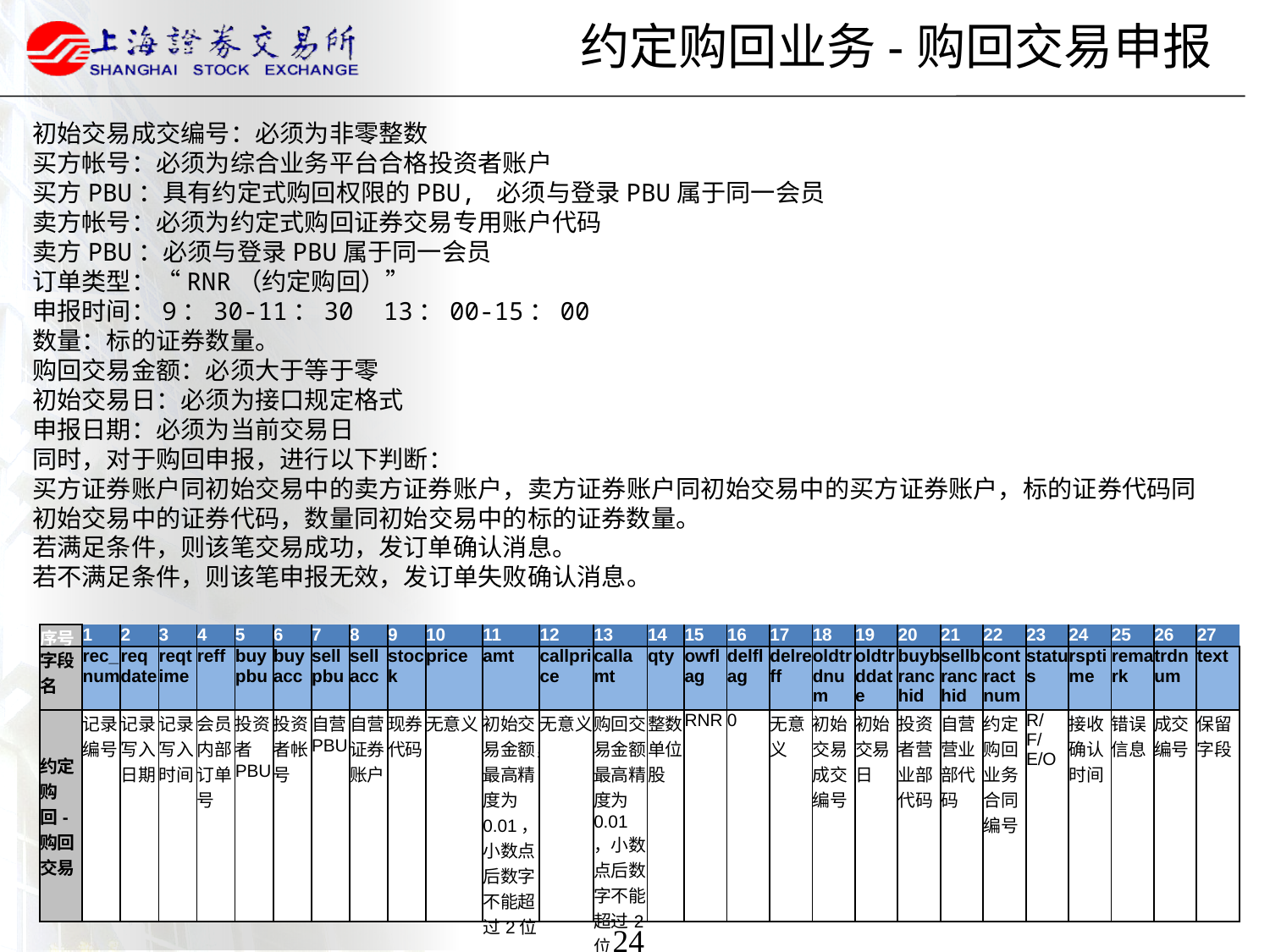

# 约定购回业务-购回交易申报
初始交易成交编号：必须为非零整数
买方帐号：必须为综合业务平台合格投资者账户
买方PBU：具有约定式购回权限的PBU, 必须与登录PBU属于同一会员
卖方帐号：必须为约定式购回证券交易专用账户代码
卖方PBU：必须与登录PBU属于同一会员
订单类型：“RNR（约定购回）”
申报时间：9：30-11：30  13：00-15：00
数量：标的证券数量。
购回交易金额：必须大于等于零
初始交易日：必须为接口规定格式
申报日期：必须为当前交易日
同时，对于购回申报，进行以下判断：
买方证券账户同初始交易中的卖方证券账户，卖方证券账户同初始交易中的买方证券账户，标的证券代码同初始交易中的证券代码，数量同初始交易中的标的证券数量。
若满足条件，则该笔交易成功，发订单确认消息。
若不满足条件，则该笔申报无效，发订单失败确认消息。

| 序号 | 1 | 2 | 3 | 4 | 5 | 6 | 7 | 8 | 9 | 10 | 11 | 12 | 13 | 14 | 15 | 16 | 17 | 18 | 19 | 20 | 21 | 22 | 23 | 24 | 25 | 26 | 27 |
| --- | --- | --- | --- | --- | --- | --- | --- | --- | --- | --- | --- | --- | --- | --- | --- | --- | --- | --- | --- | --- | --- | --- | --- | --- | --- | --- | --- |
| 字段名 | rec\_num | reqdate | reqtime | reff | buypbu | buyacc | sellpbu | sellacc | stock | price | amt | callprice | callamt | qty | owflag | delflag | delreff | oldtrdnum | oldtrddate | buybranchid | sellbranchid | contractnum | status | rsptime | remark | trdnum | text |
| 约定购回-购回交易 | 记录编号 | 记录写入日期 | 记录写入时间 | 会员内部订单号 | 投资者PBU | 投资者帐号 | 自营PBU | 自营证券账户 | 现券代码 | 无意义 | 初始交易金额，最高精度为0.01，小数点后数字不能超过2位 | 无意义 | 购回交易金额，最高精度为0.01，小数点后数字不能超过2位 | 整数，单位股 | RNR | 0 | 无意义 | 初始交易成交编号 | 初始交易日 | 投资者营业部代码 | 自营营业部代码 | 约定购回业务合同编号 | R/F/E/O | 接收确认时间 | 错误信息 | 成交编号 | 保留字段 |
24